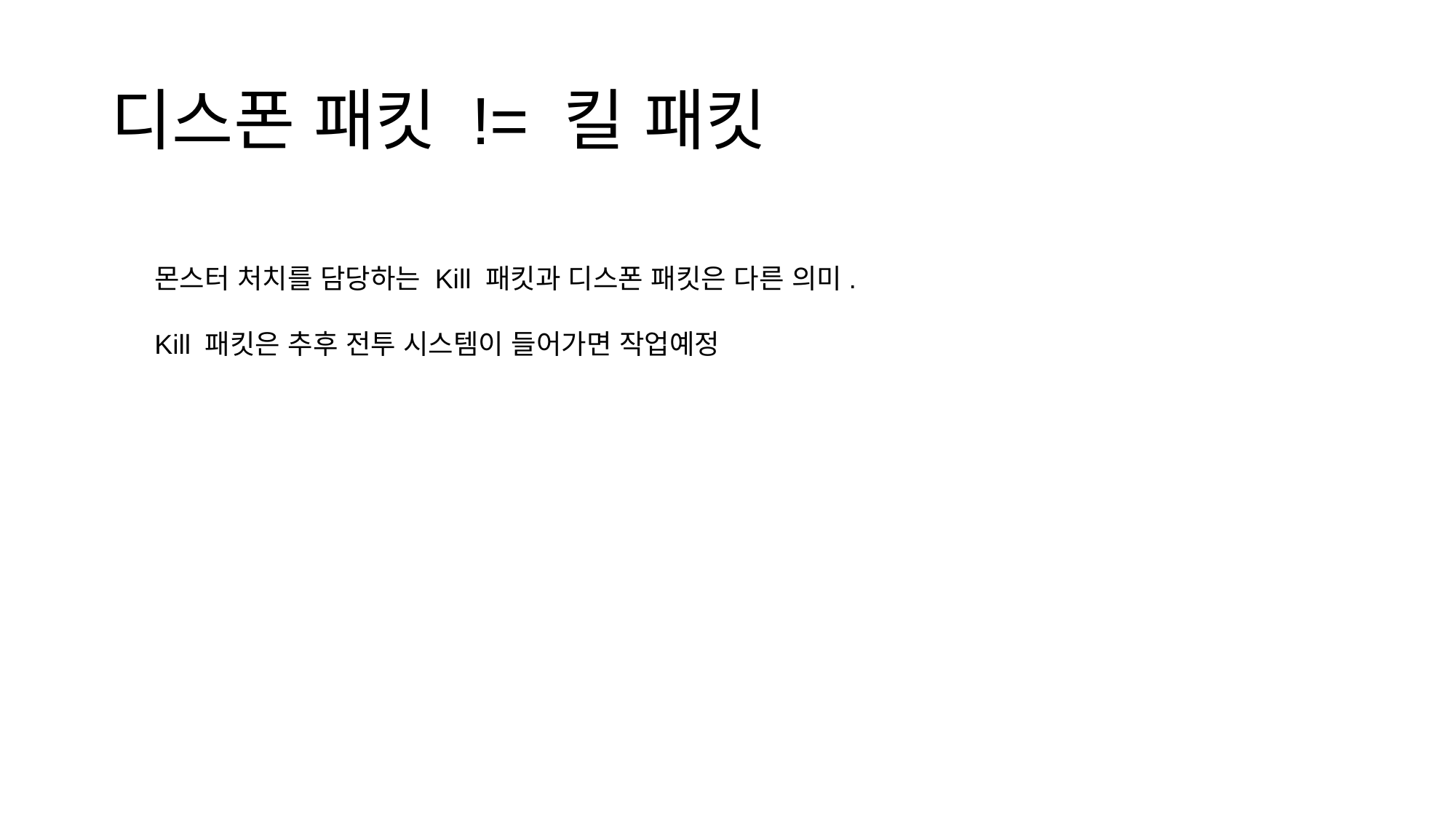

# 디스폰 패킷 != 킬 패킷
몬스터 처치를 담당하는 Kill 패킷과 디스폰 패킷은 다른 의미.

Kill 패킷은 추후 전투 시스템이 들어가면 작업예정